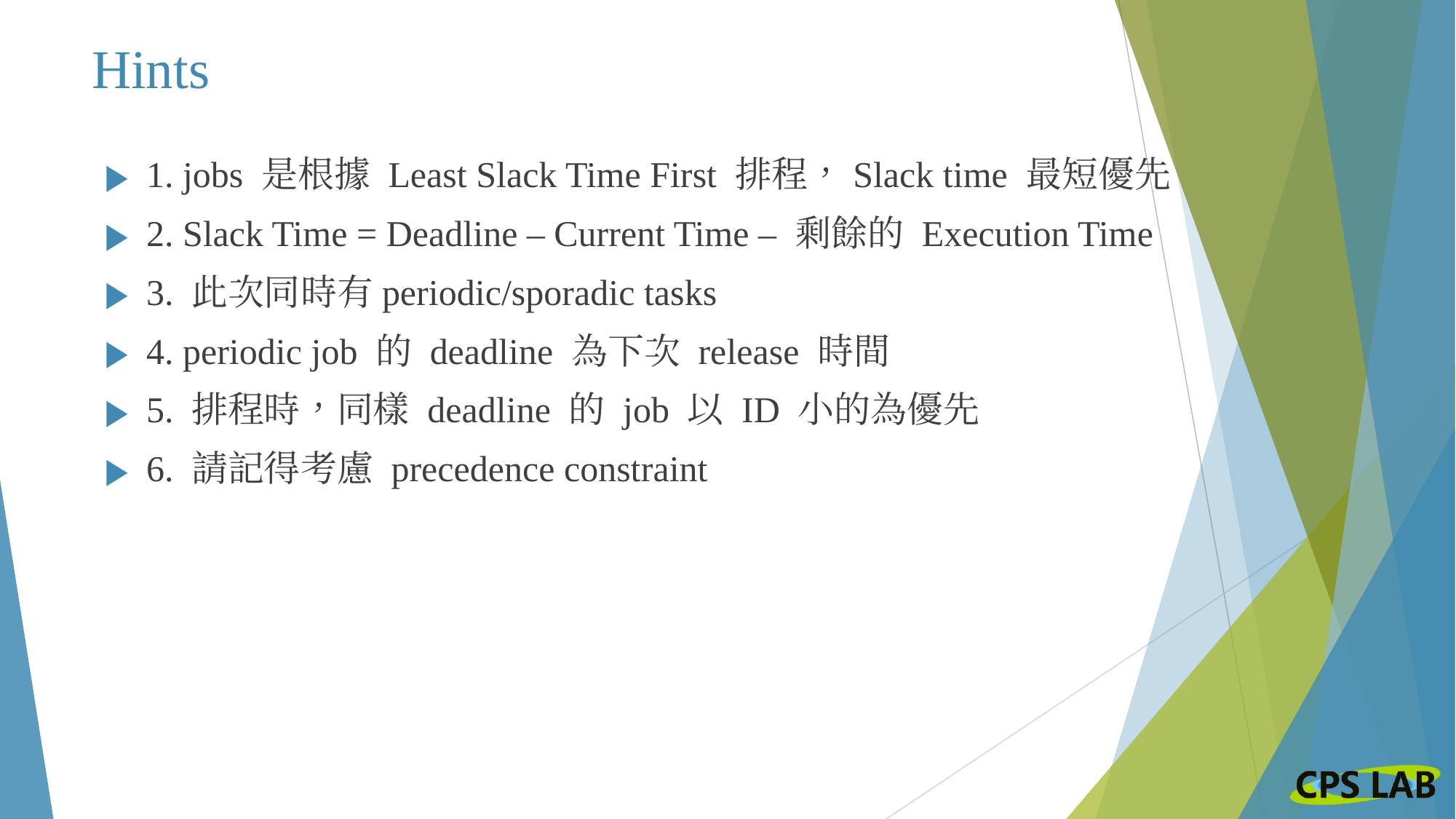

# Hints
1. jobs 是根據 Least Slack Time First 排程，Slack time 最短優先
2. Slack Time = Deadline – Current Time – 剩餘的 Execution Time
3. 此次同時有periodic/sporadic tasks
4. periodic job 的 deadline 為下次 release 時間
5. 排程時，同樣 deadline 的 job 以 ID 小的為優先
6. 請記得考慮 precedence constraint